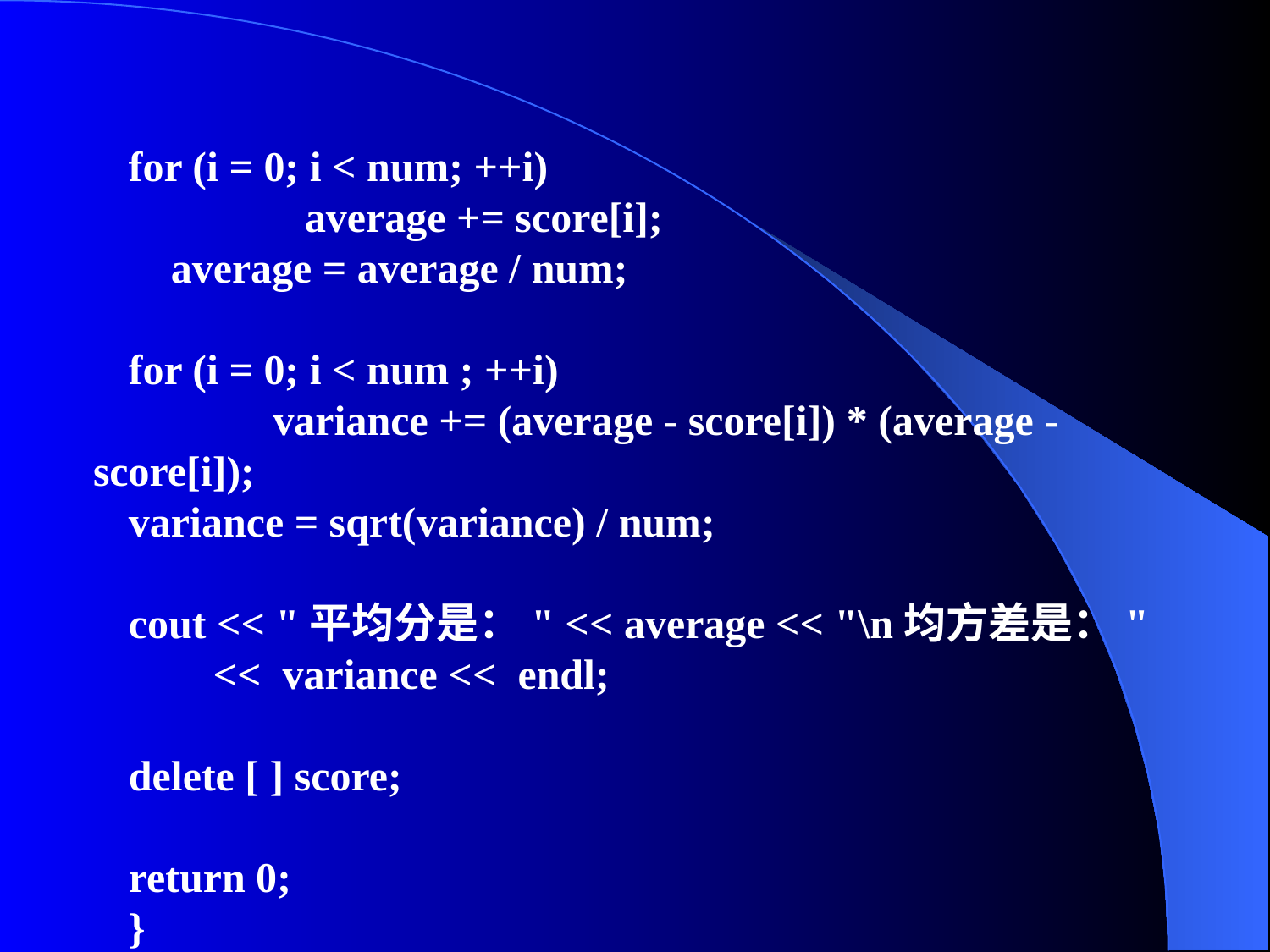

for (i = 0; i < num; ++i)
	        average += score[i];
    average = average / num;

for (i = 0; i < num ; ++i)
	     variance += (average - score[i]) * (average - score[i]);
variance = sqrt(variance) / num;

cout << "平均分是：" << average << "\n均方差是："
        <<  variance <<  endl;

delete [ ] score;

return 0;
}